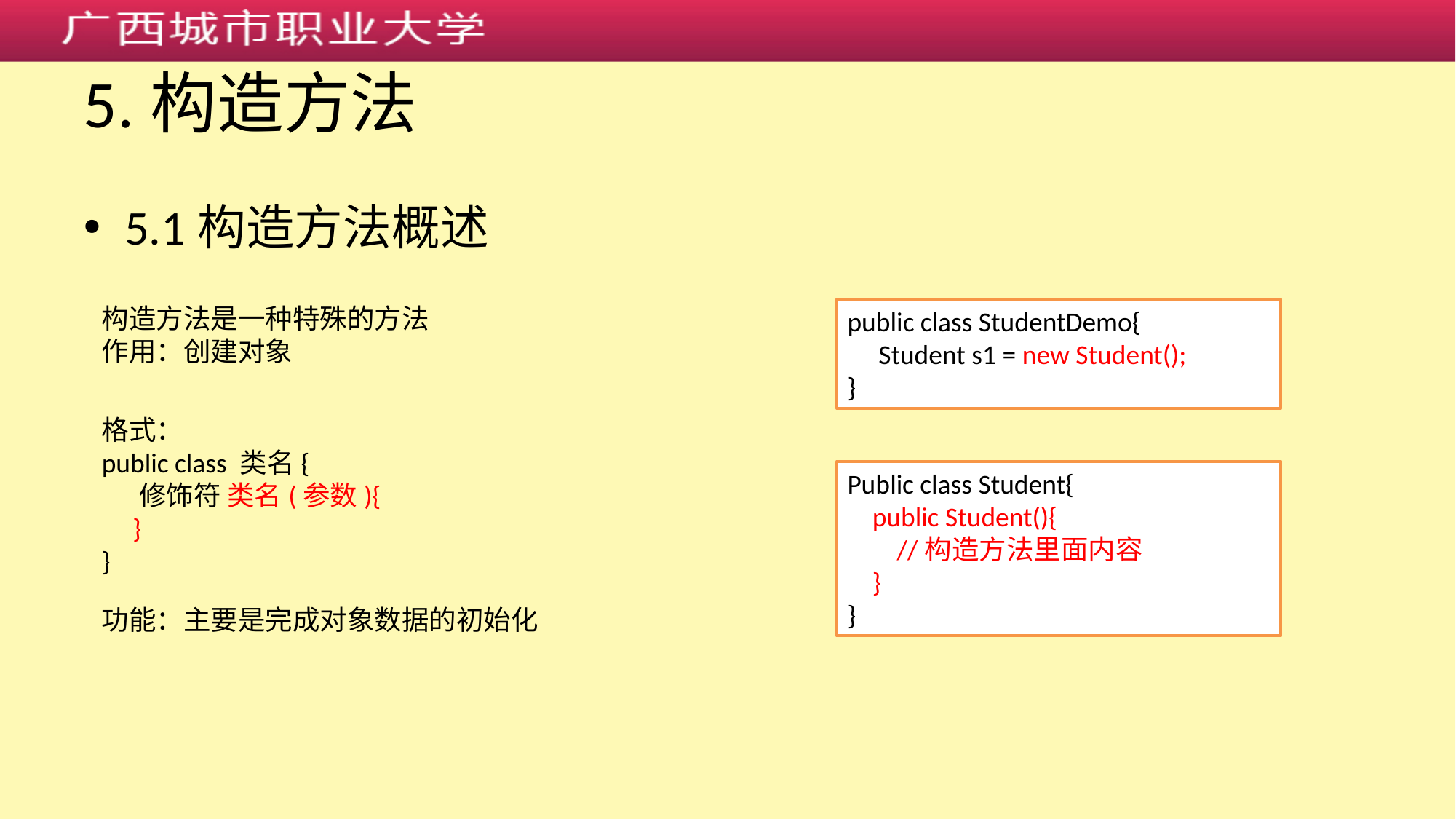

# 5.构造方法
5.1构造方法概述
构造方法是一种特殊的方法
作用：创建对象

public class StudentDemo{
     Student s1 = new Student();
}
格式：
public class 类名{
     修饰符 类名(参数){
     }
}
Public class Student{
    public Student(){
        //构造方法里面内容
    }
}
功能：主要是完成对象数据的初始化